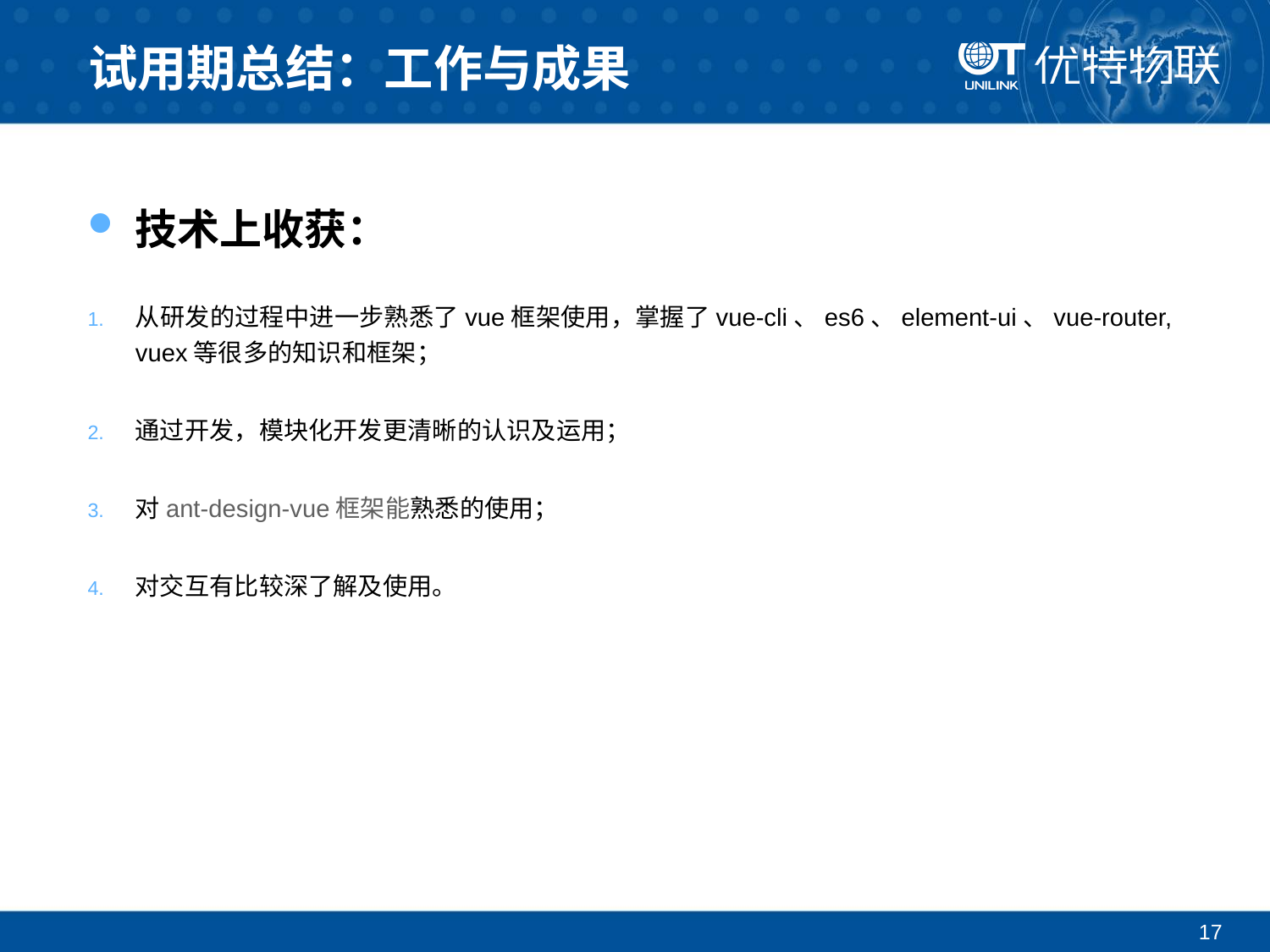

# 试用期总结：工作与成果
技术上收获：
从研发的过程中进一步熟悉了vue框架使用，掌握了vue-cli、es6、element-ui、vue-router, vuex等很多的知识和框架；
通过开发，模块化开发更清晰的认识及运用；
对ant-design-vue框架能熟悉的使用；
对交互有比较深了解及使用。
17